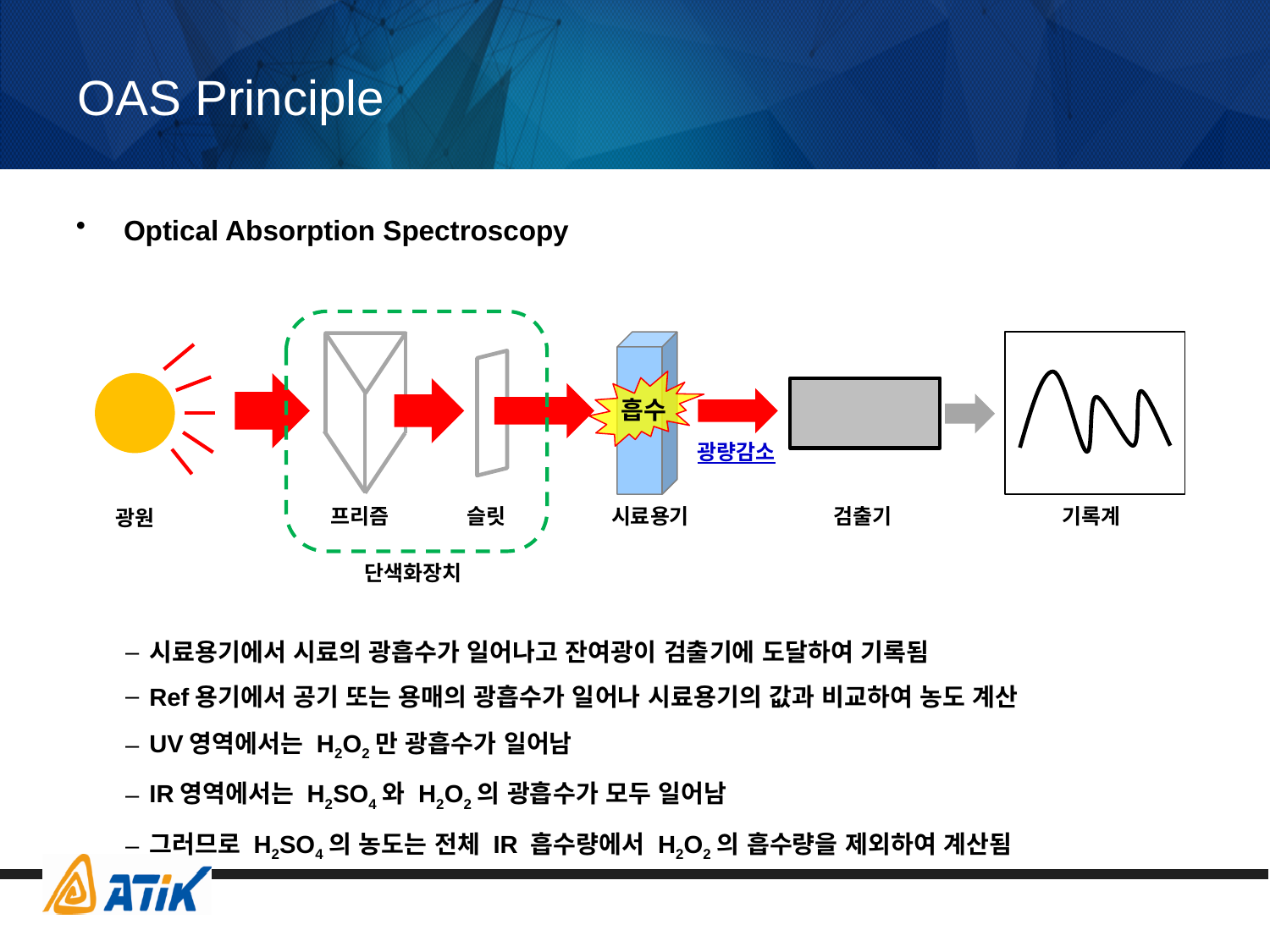

# OAS Principle
Optical Absorption Spectroscopy

검출기
시료용기
프리즘
기록계
슬릿
광원
단색화장치

흡수
광량감소
시료용기에서 시료의 광흡수가 일어나고 잔여광이 검출기에 도달하여 기록됨
Ref용기에서 공기 또는 용매의 광흡수가 일어나 시료용기의 값과 비교하여 농도 계산
UV영역에서는 H2O2만 광흡수가 일어남
IR영역에서는 H2SO4와 H2O2의 광흡수가 모두 일어남
그러므로 H2SO4의 농도는 전체 IR 흡수량에서 H2O2의 흡수량을 제외하여 계산됨